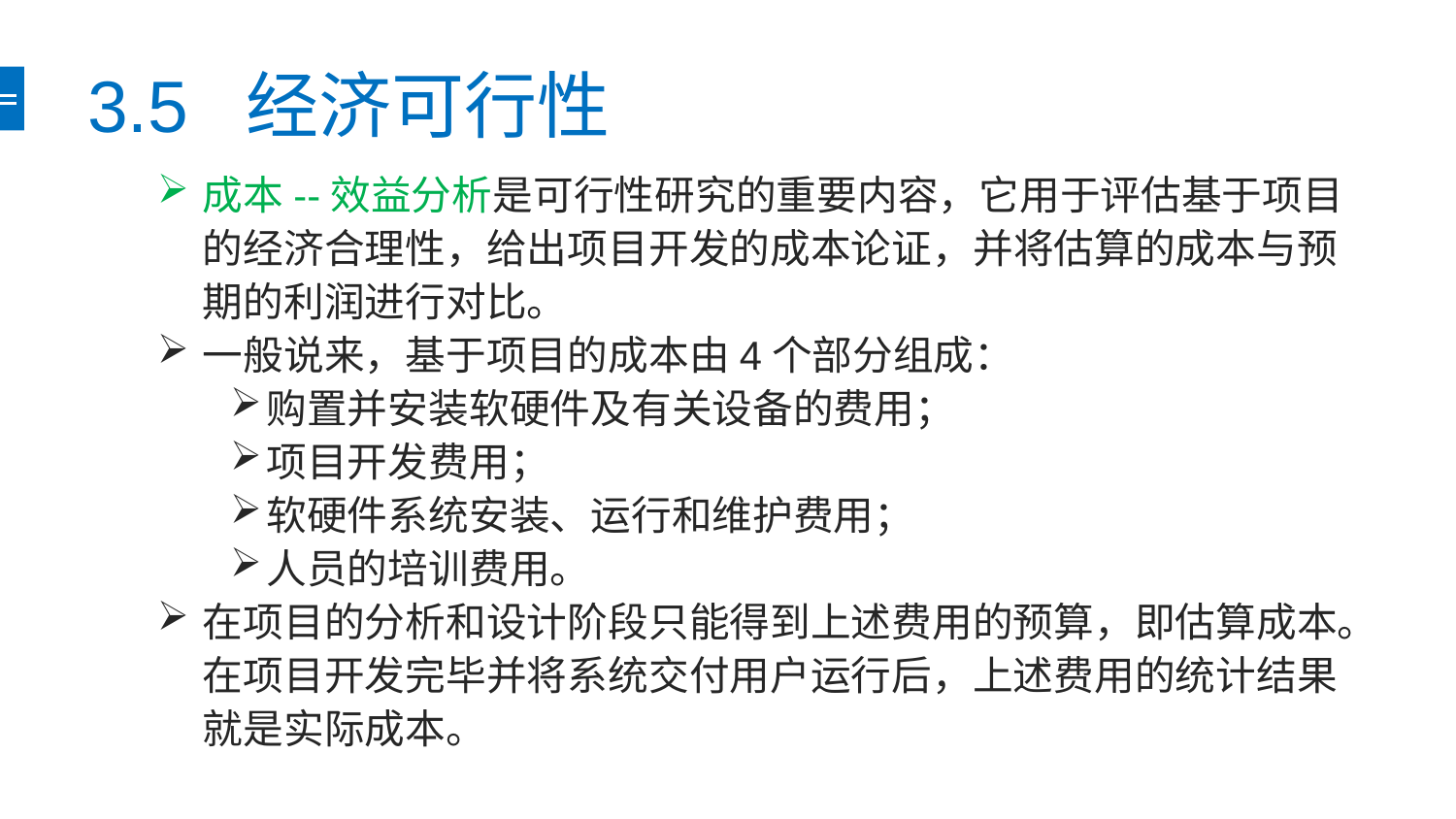

# 3.5  经济可行性
成本--效益分析是可行性研究的重要内容，它用于评估基于项目的经济合理性，给出项目开发的成本论证，并将估算的成本与预期的利润进行对比。
一般说来，基于项目的成本由4个部分组成：
购置并安装软硬件及有关设备的费用；
项目开发费用；
软硬件系统安装、运行和维护费用；
人员的培训费用。
在项目的分析和设计阶段只能得到上述费用的预算，即估算成本。在项目开发完毕并将系统交付用户运行后，上述费用的统计结果就是实际成本。